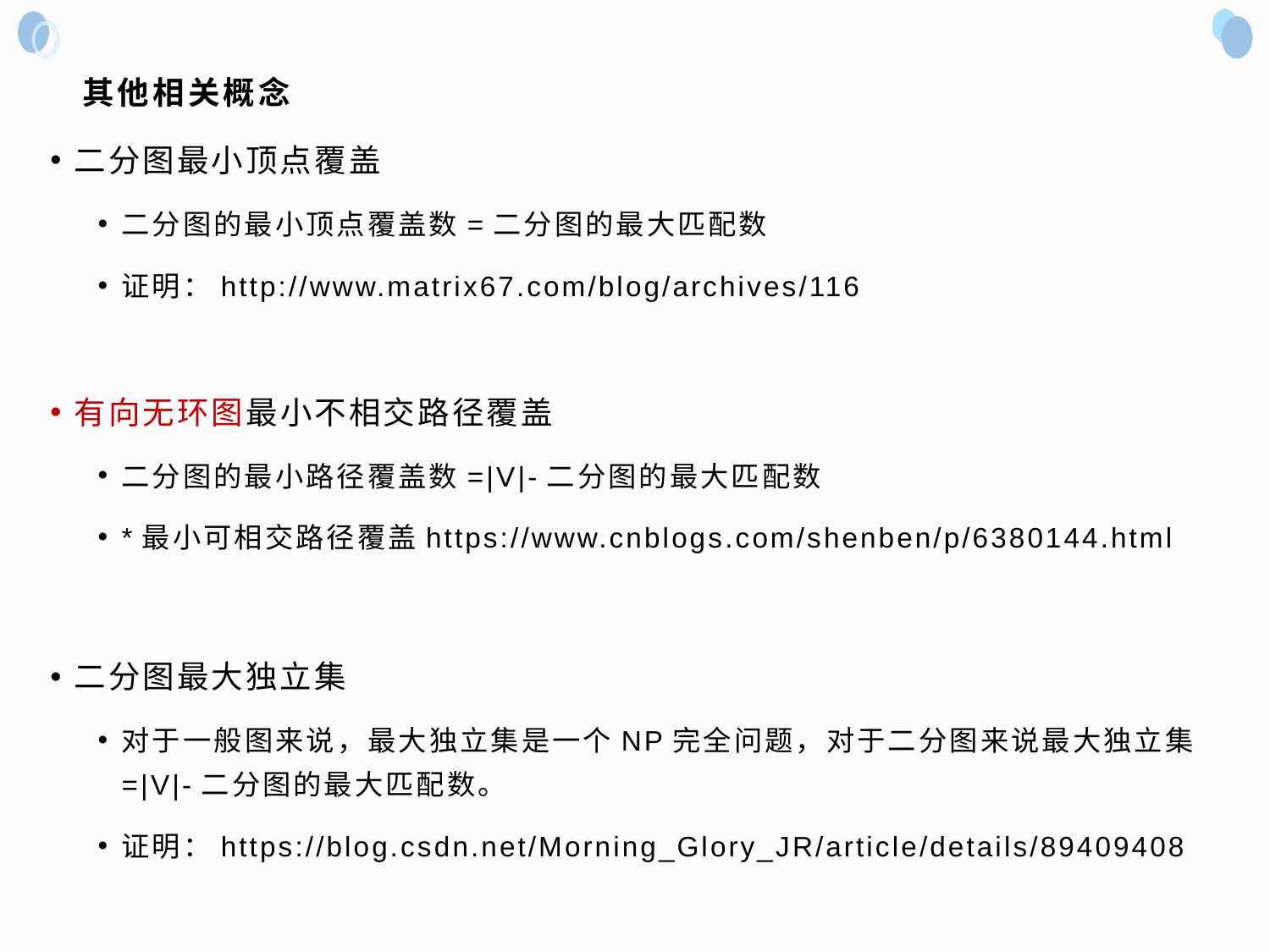

# 其他相关概念
二分图最小顶点覆盖
二分图的最小顶点覆盖数=二分图的最大匹配数
证明：http://www.matrix67.com/blog/archives/116

有向无环图最小不相交路径覆盖
二分图的最小路径覆盖数=|V|-二分图的最大匹配数
*最小可相交路径覆盖https://www.cnblogs.com/shenben/p/6380144.html

二分图最大独立集
对于一般图来说，最大独立集是一个NP完全问题，对于二分图来说最大独立集=|V|-二分图的最大匹配数。
证明：https://blog.csdn.net/Morning_Glory_JR/article/details/89409408